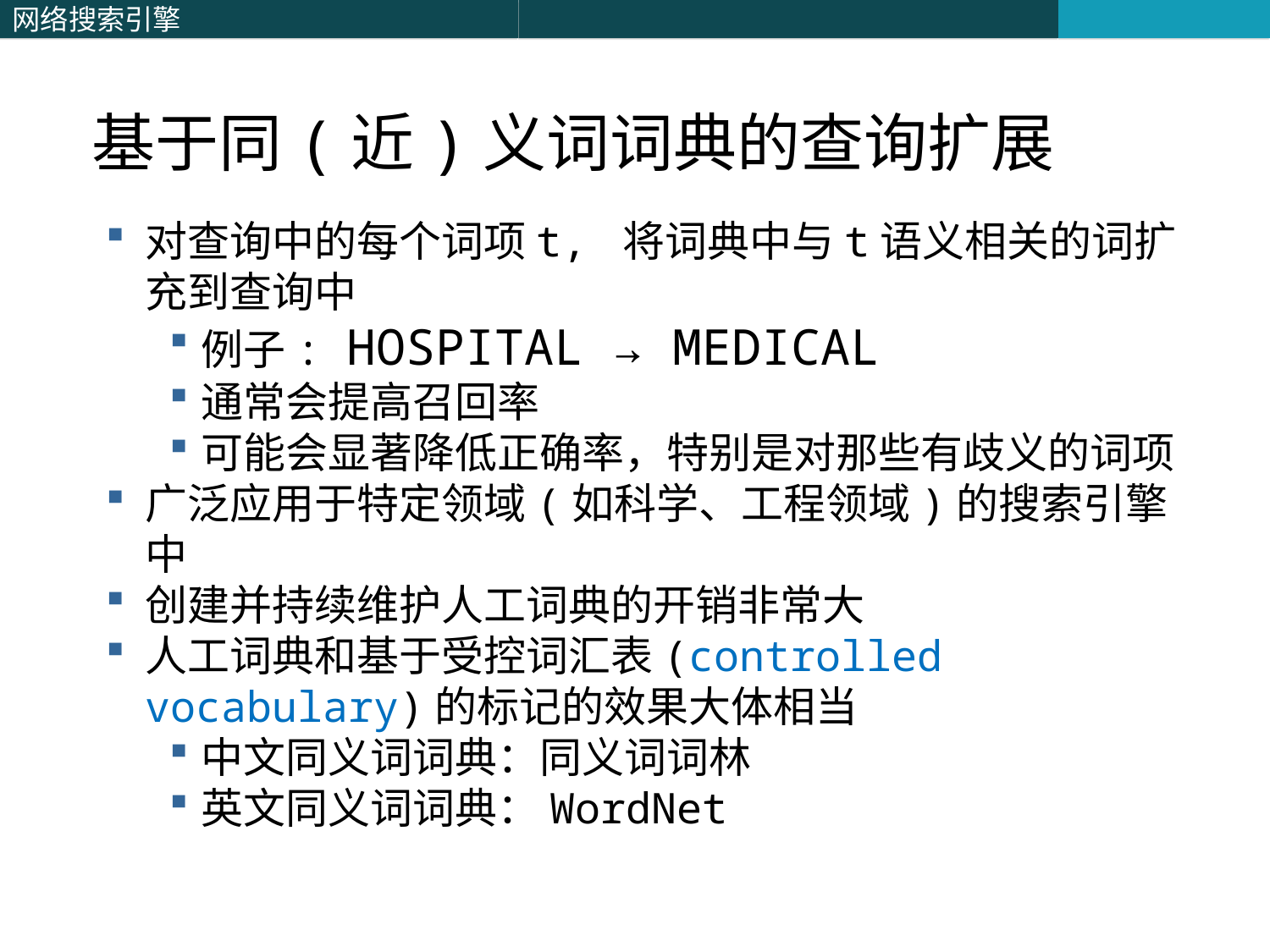

基于同(近)义词词典的查询扩展
对查询中的每个词项t, 将词典中与t语义相关的词扩充到查询中
例子: HOSPITAL → MEDICAL
通常会提高召回率
可能会显著降低正确率，特别是对那些有歧义的词项
广泛应用于特定领域(如科学、工程领域)的搜索引擎中
创建并持续维护人工词典的开销非常大
人工词典和基于受控词汇表(controlled vocabulary)的标记的效果大体相当
中文同义词词典：同义词词林
英文同义词词典：WordNet